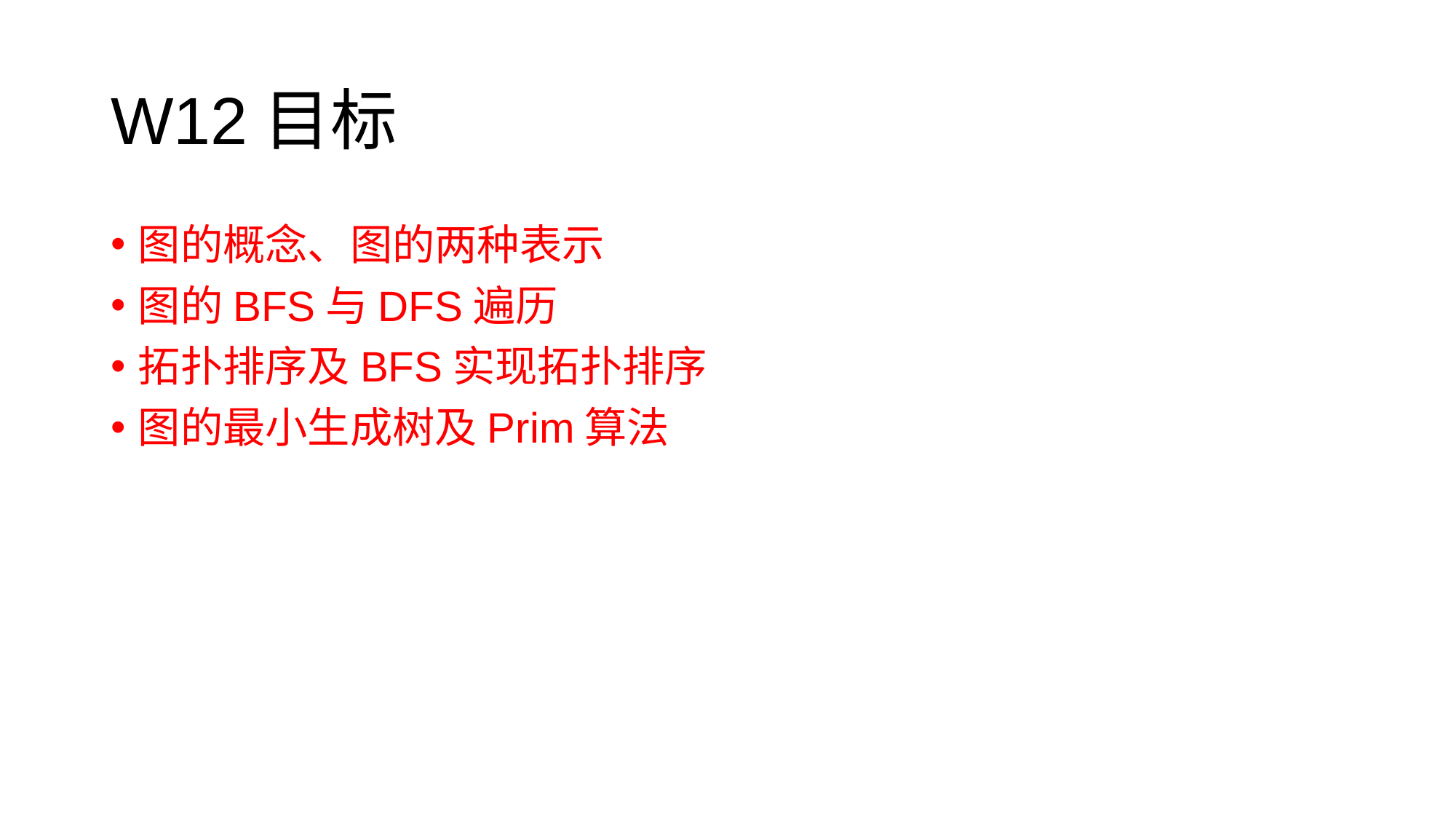

# W12目标
图的概念、图的两种表示
图的BFS与DFS遍历
拓扑排序及BFS实现拓扑排序
图的最小生成树及Prim算法